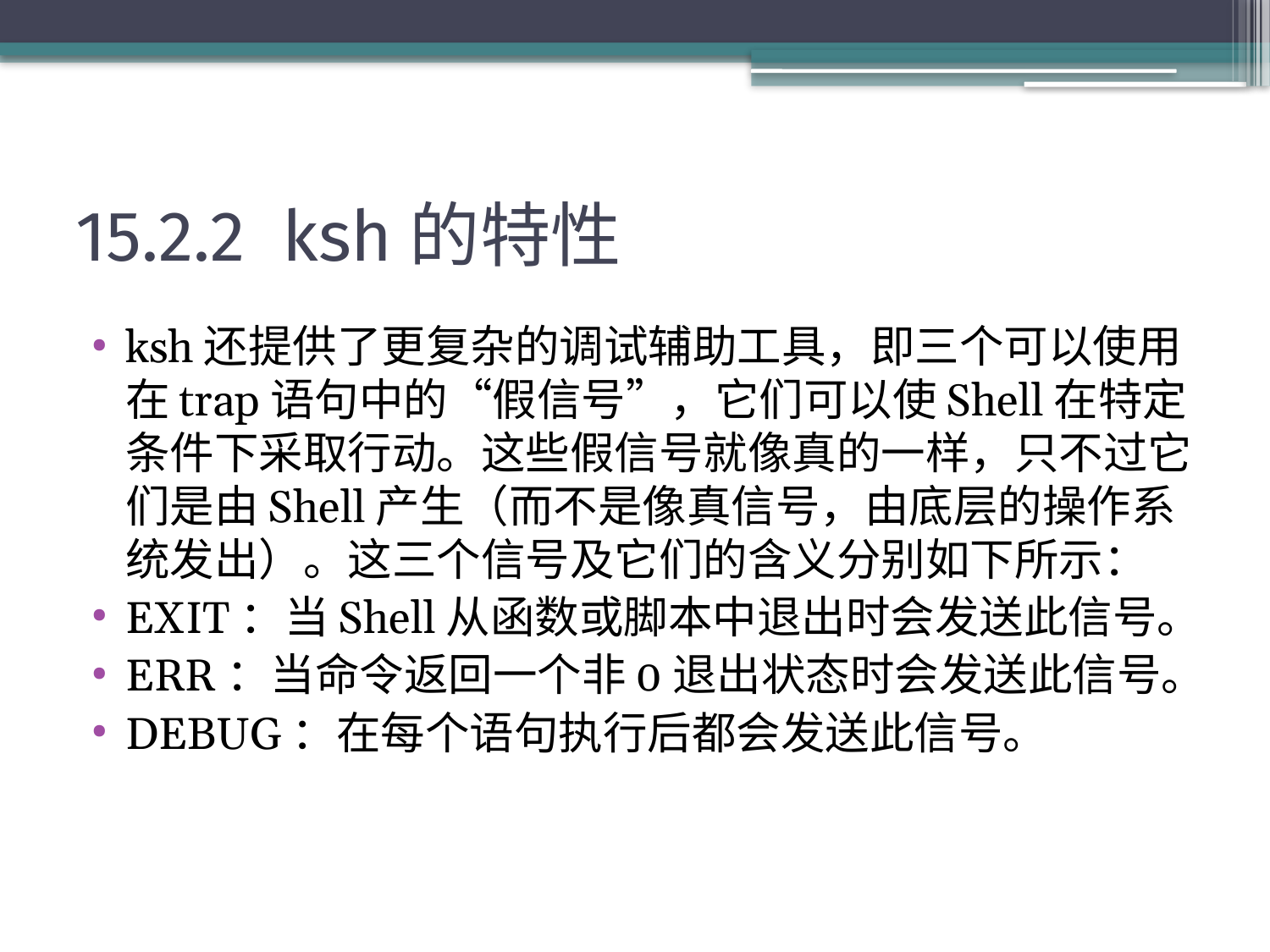

# 15.2.2  ksh的特性
ksh还提供了更复杂的调试辅助工具，即三个可以使用在trap语句中的“假信号”，它们可以使Shell在特定条件下采取行动。这些假信号就像真的一样，只不过它们是由Shell产生（而不是像真信号，由底层的操作系统发出）。这三个信号及它们的含义分别如下所示：
EXIT：当Shell从函数或脚本中退出时会发送此信号。
ERR：当命令返回一个非0退出状态时会发送此信号。
DEBUG：在每个语句执行后都会发送此信号。